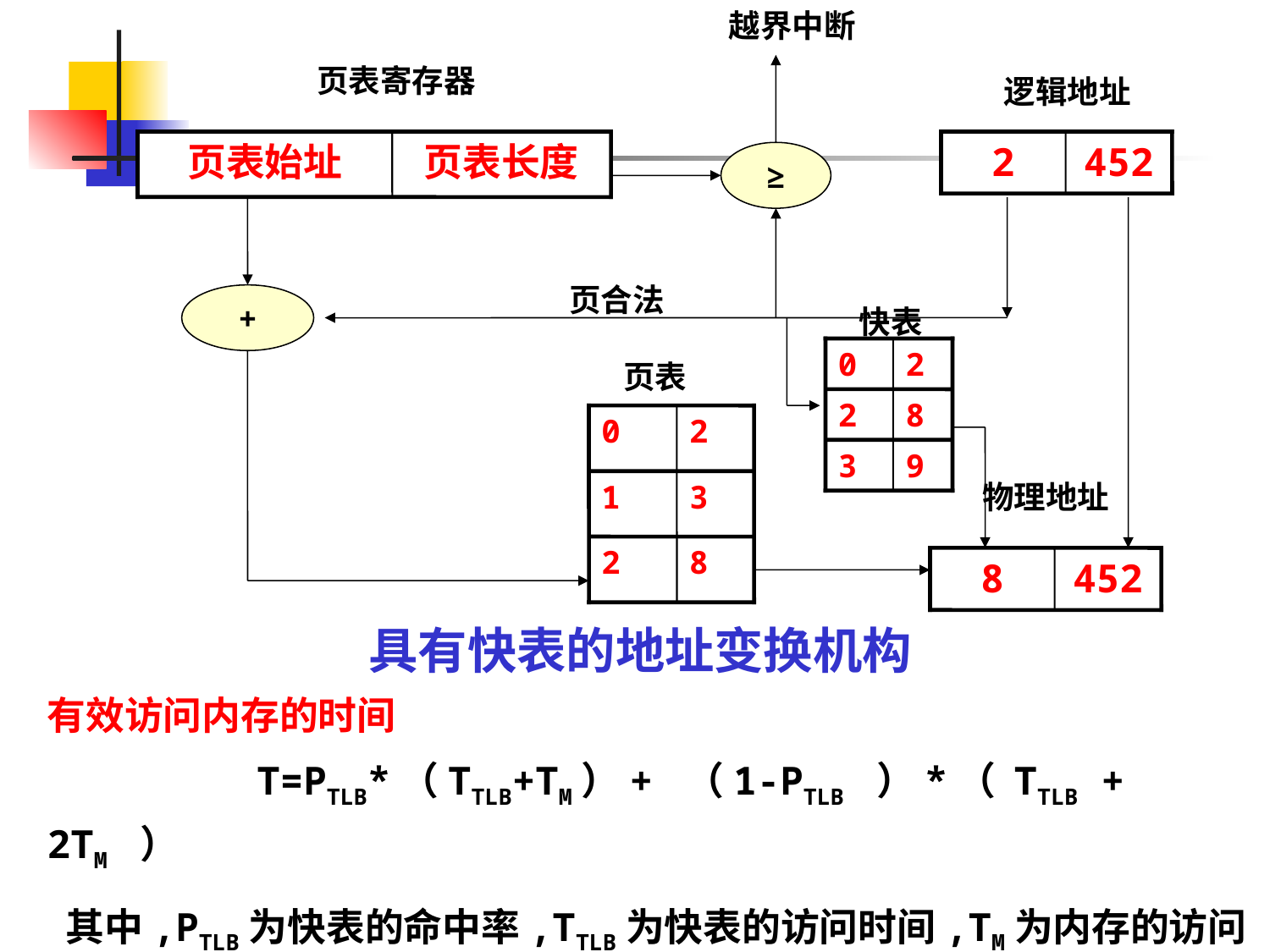

越界中断
页表寄存器

逻辑地址
页表始址

页表长度

2

452

≥

页合法
+
快表

0

2

页表
2

8
0

2

3

9
1

3
物理地址

2

8
8

452

具有快表的地址变换机构
有效访问内存的时间
         T=PTLB*（TTLB+TM）+ （1-PTLB ）*（ TTLB + 2TM ）
 其中,PTLB为快表的命中率,TTLB为快表的访问时间,TM为内存的访问时间